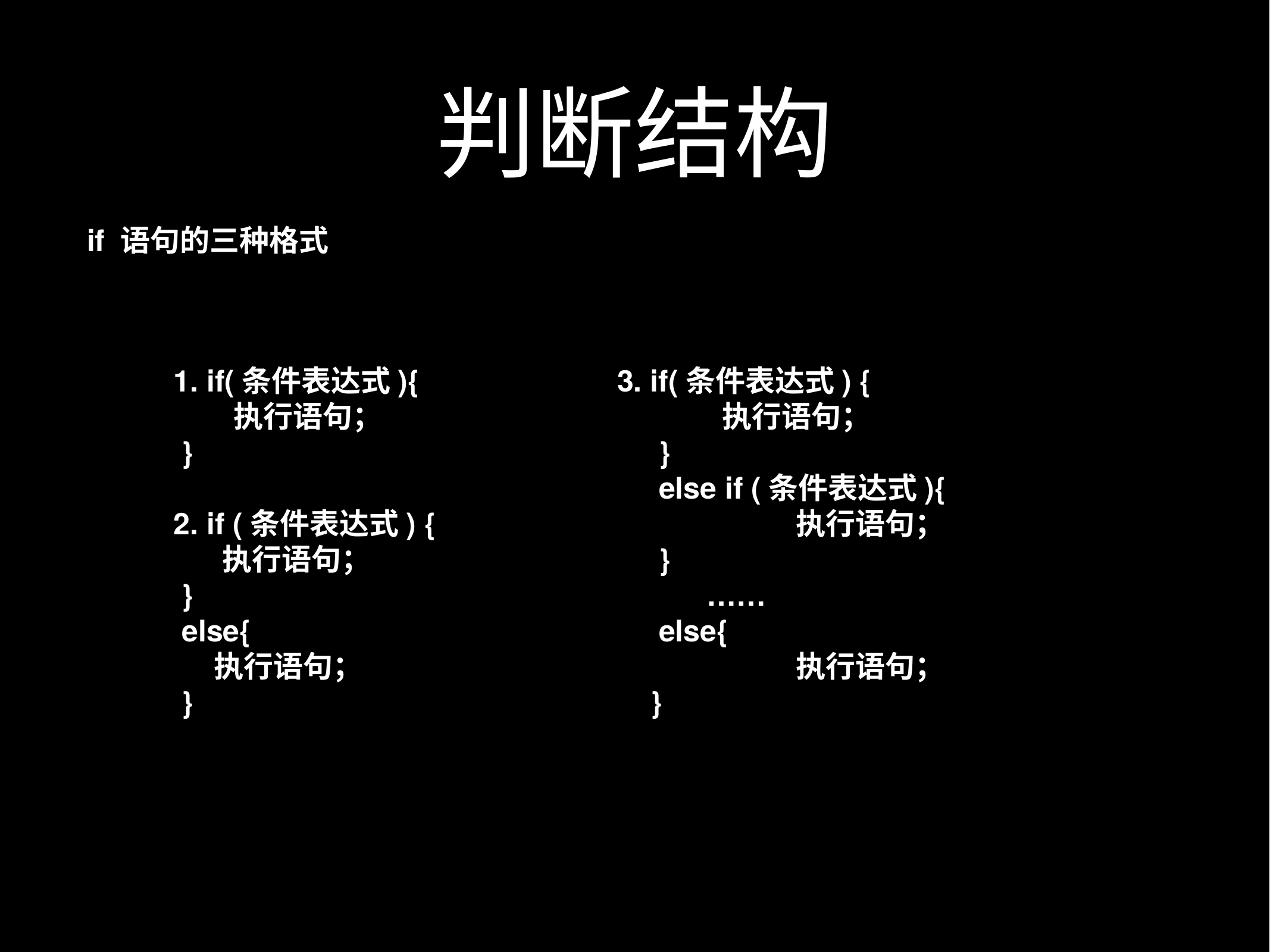

# 判断结构
if 语句的三种格式

3. if(条件表达式) {
	 执行语句；
     }
     else if (条件表达式){
		执行语句；
     }
	……
     else{
		执行语句；
    }
1. if(条件表达式){
 执行语句；
 }

2. if (条件表达式) {
     执行语句；
 }
 else{
    执行语句；
 }